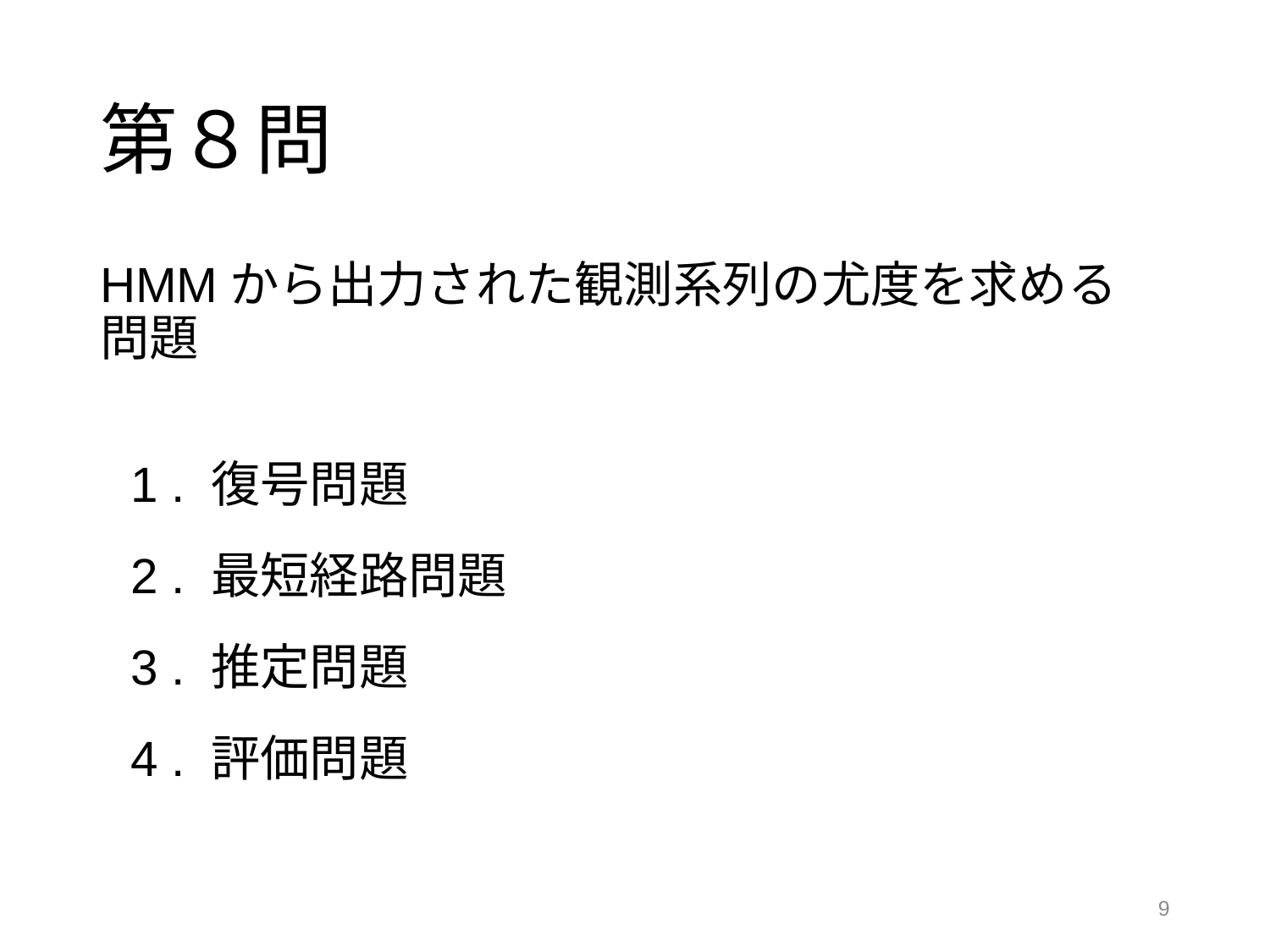

# 第８問
HMMから出力された観測系列の尤度を求める問題

1 . 復号問題
2 . 最短経路問題
3 . 推定問題
4 . 評価問題
9